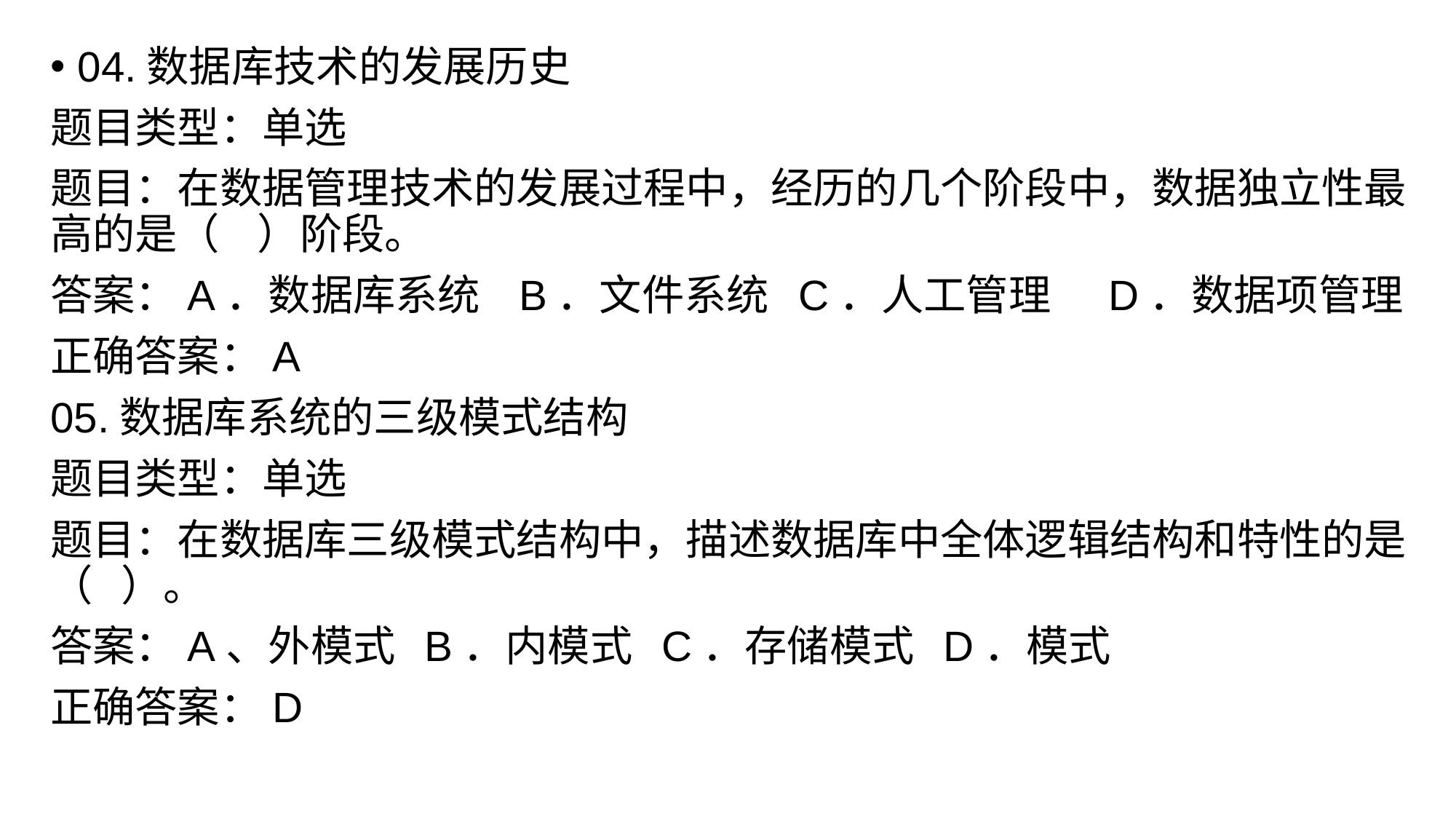

04.数据库技术的发展历史
题目类型：单选
题目：在数据管理技术的发展过程中，经历的几个阶段中，数据独立性最高的是（    ）阶段。
答案：A．数据库系统   B．文件系统  C．人工管理     D．数据项管理
正确答案：A
05.数据库系统的三级模式结构
题目类型：单选
题目：在数据库三级模式结构中，描述数据库中全体逻辑结构和特性的是（   ）。
答案：A、外模式  B．内模式  C．存储模式  D．模式
正确答案：D